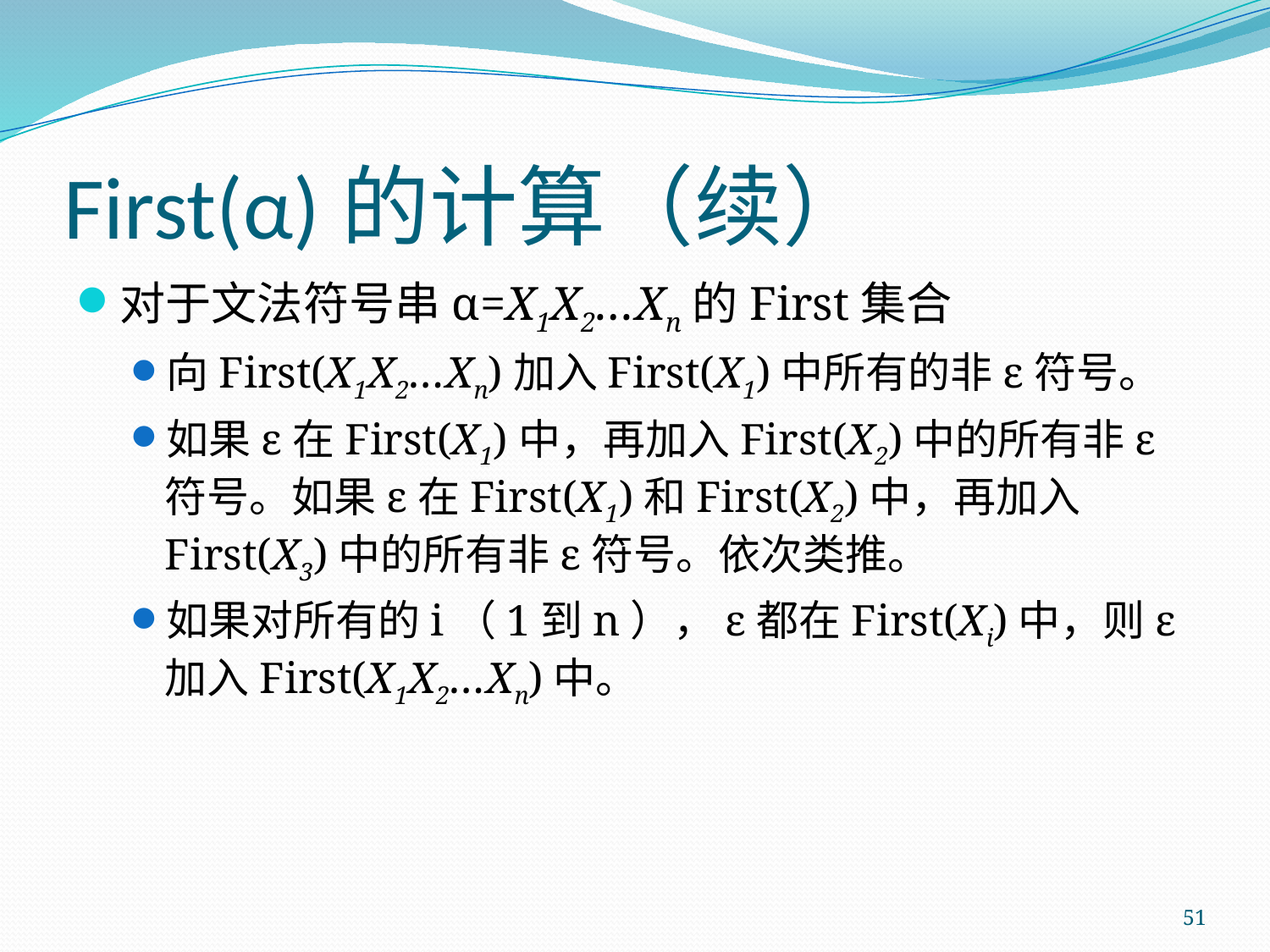

# First(α)的计算（续）
对于文法符号串α=X1X2…Xn的First集合
向First(X1X2…Xn)加入First(X1)中所有的非ε符号。
如果ε在First(X1)中，再加入First(X2)中的所有非ε符号。如果ε在First(X1)和First(X2)中，再加入First(X3)中的所有非ε符号。依次类推。
如果对所有的i（1到n），ε都在First(Xi)中，则ε加入First(X1X2…Xn)中。
51